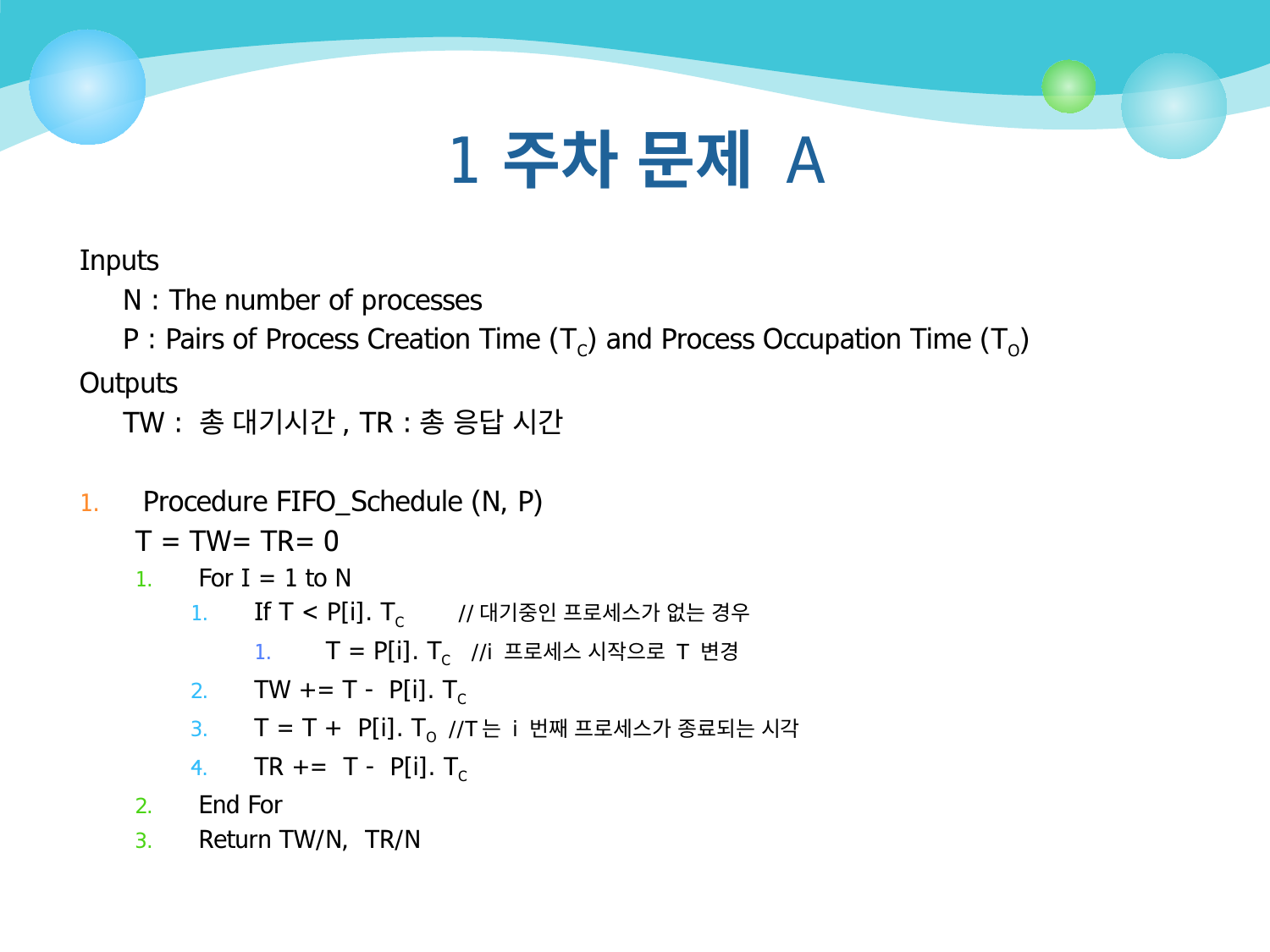

# 1주차 문제 A
Inputs
     N : The number of processes
     P : Pairs of Process Creation Time (TC) and Process Occupation Time (TO)
Outputs
     TW : 총 대기시간, TR :총 응답 시간

Procedure FIFO_Schedule (N, P)
T = TW= TR= 0
For I = 1 to N
If T < P[i]. TC       //대기중인 프로세스가 없는 경우
 T = P[i]. TC    //i 프로세스 시작으로 T 변경
TW += T -  P[i]. TC
T = T +  P[i]. TO   //T는 i 번째 프로세스가 종료되는 시각
TR +=  T -  P[i]. TC
End For
Return TW/N,  TR/N